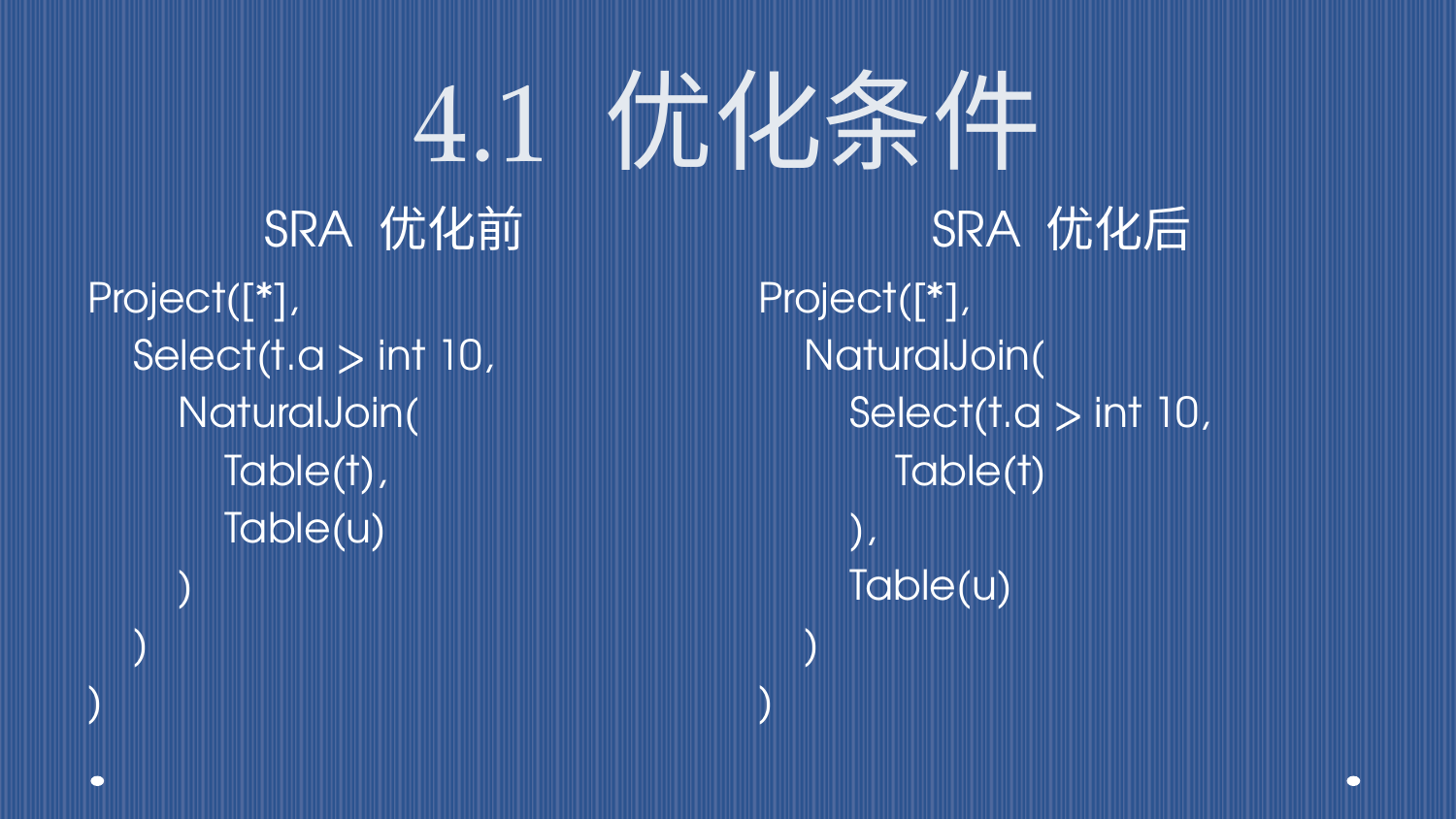

# 4.1 优化条件
SRA 优化前
SRA 优化后
Project([*],
    Select(t.a > int 10,
        NaturalJoin(
            Table(t),
            Table(u)
        )
    )
)
Project([*],
    NaturalJoin(
        Select(t.a > int 10,
            Table(t)
        ),
        Table(u)
    )
)